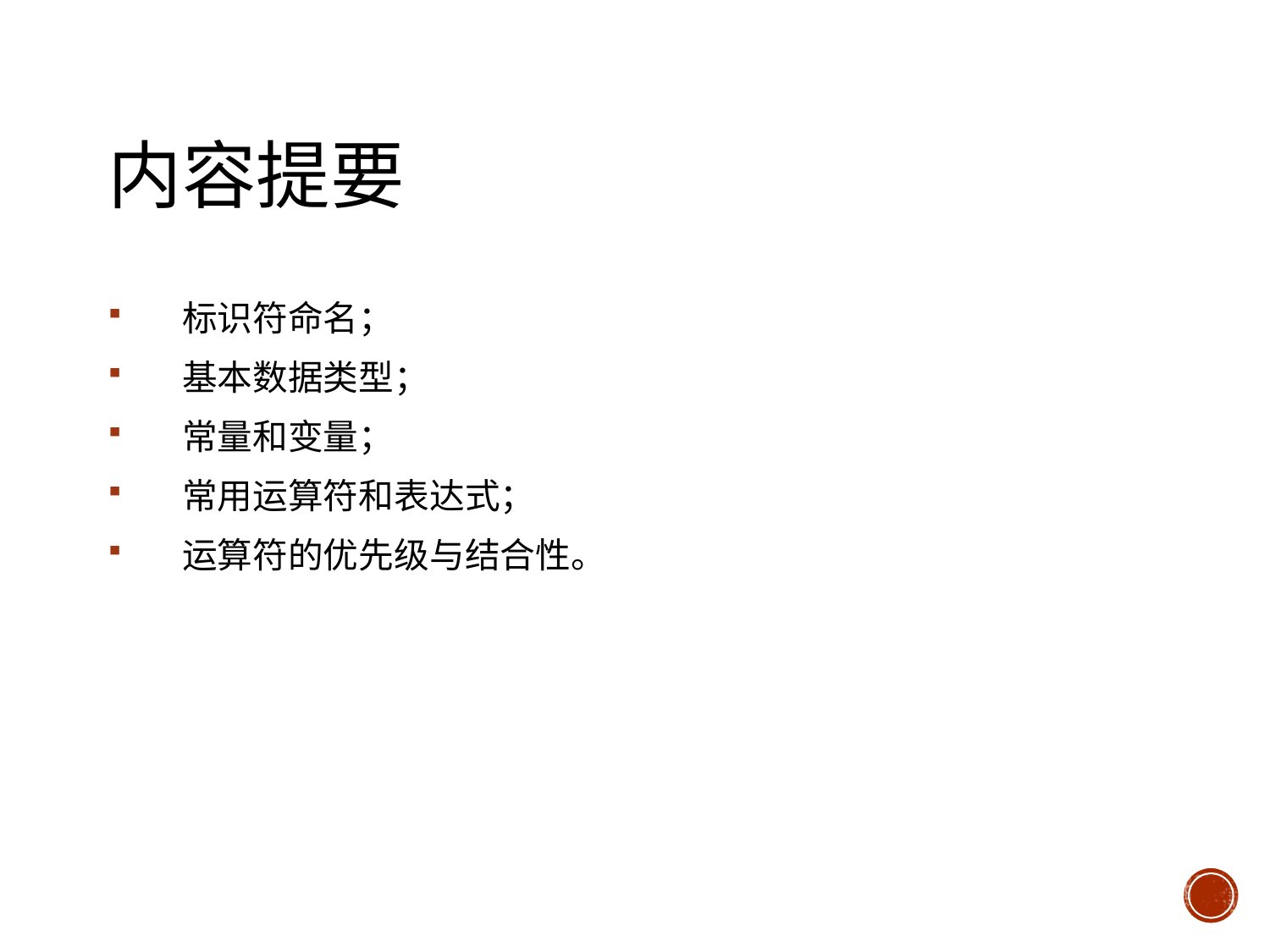

# 内容提要
标识符命名；
基本数据类型；
常量和变量；
常用运算符和表达式；
运算符的优先级与结合性。

2